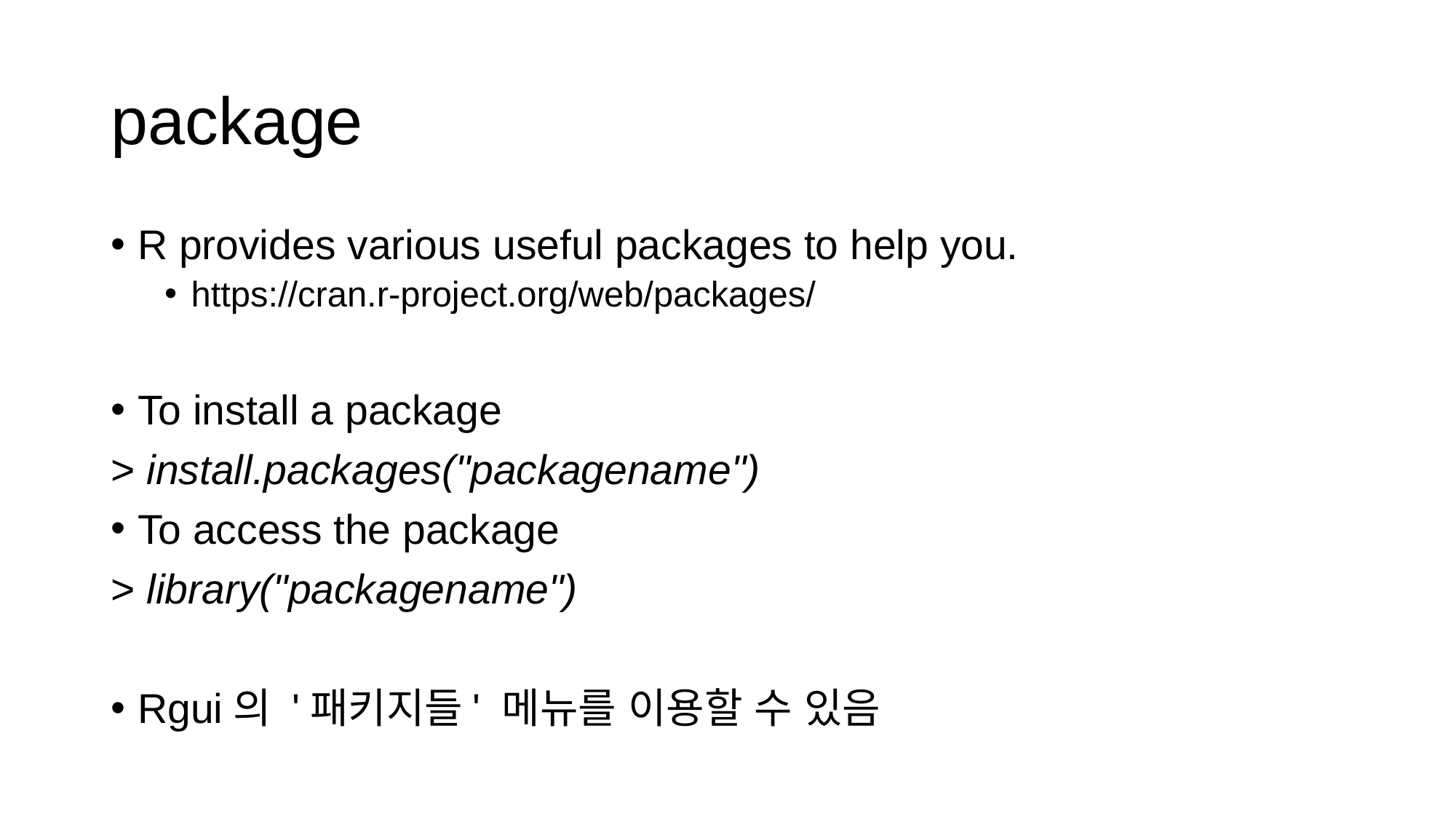

# package
R provides various useful packages to help you.
https://cran.r-project.org/web/packages/

To install a package
> install.packages("packagename")
To access the package
> library("packagename")

Rgui의 '패키지들' 메뉴를 이용할 수 있음